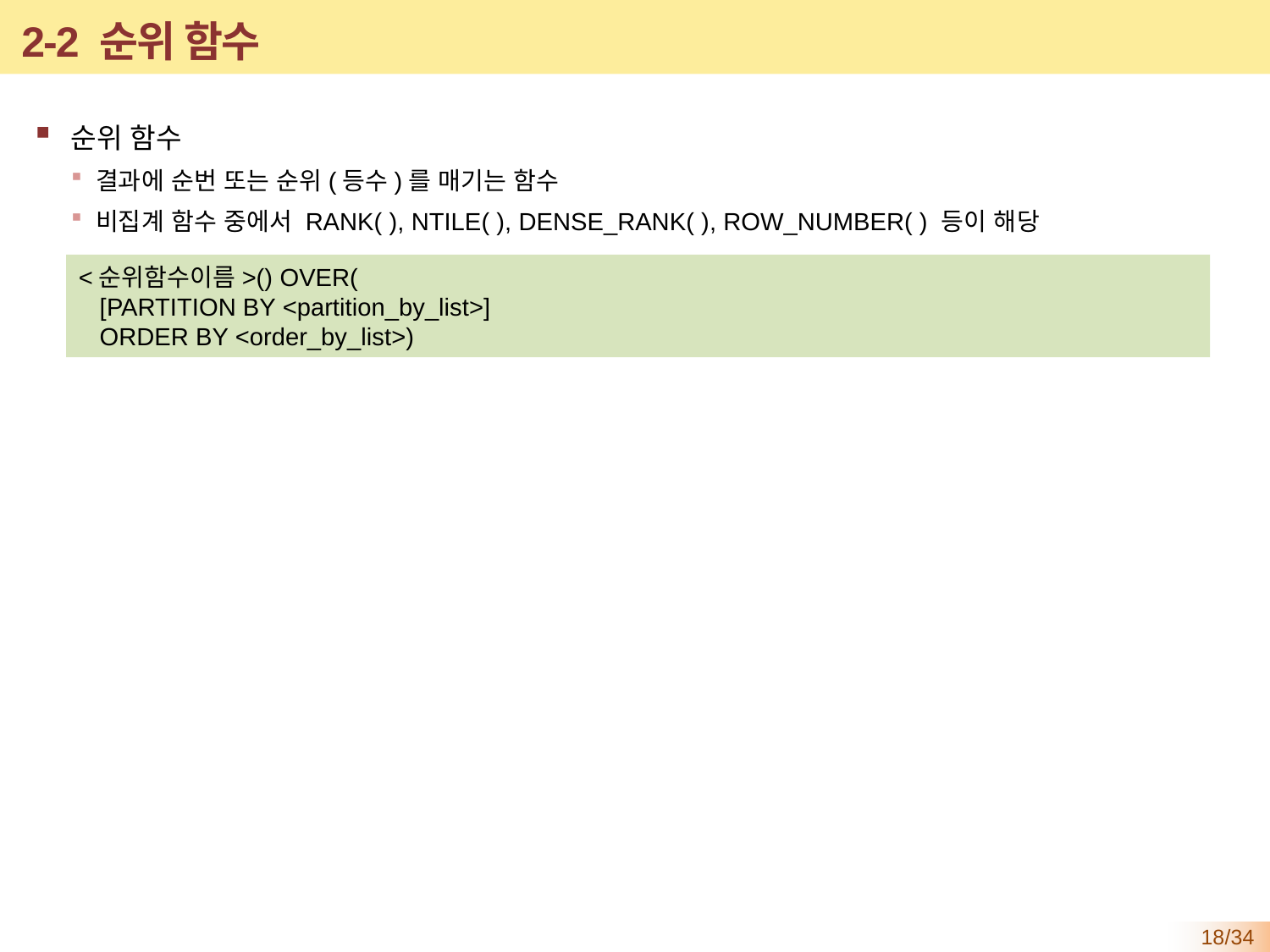

# 2-2 순위 함수
순위 함수
결과에 순번 또는 순위(등수)를 매기는 함수
비집계 함수 중에서 RANK( ), NTILE( ), DENSE_RANK( ), ROW_NUMBER( ) 등이 해당
<순위함수이름>() OVER(
   [PARTITION BY <partition_by_list>]
   ORDER BY <order_by_list>)